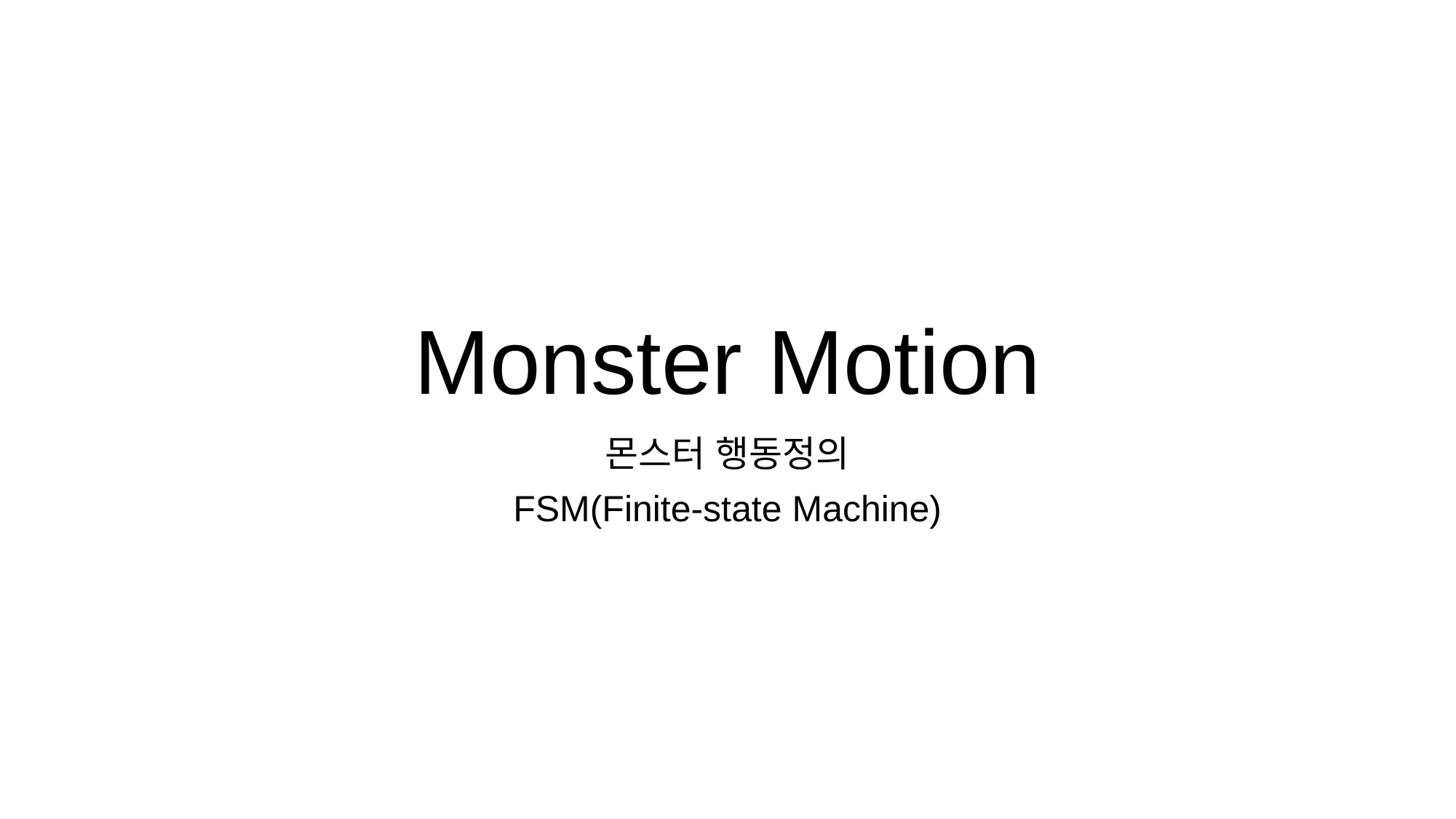

# Monster Motion
몬스터 행동정의
FSM(Finite-state Machine)